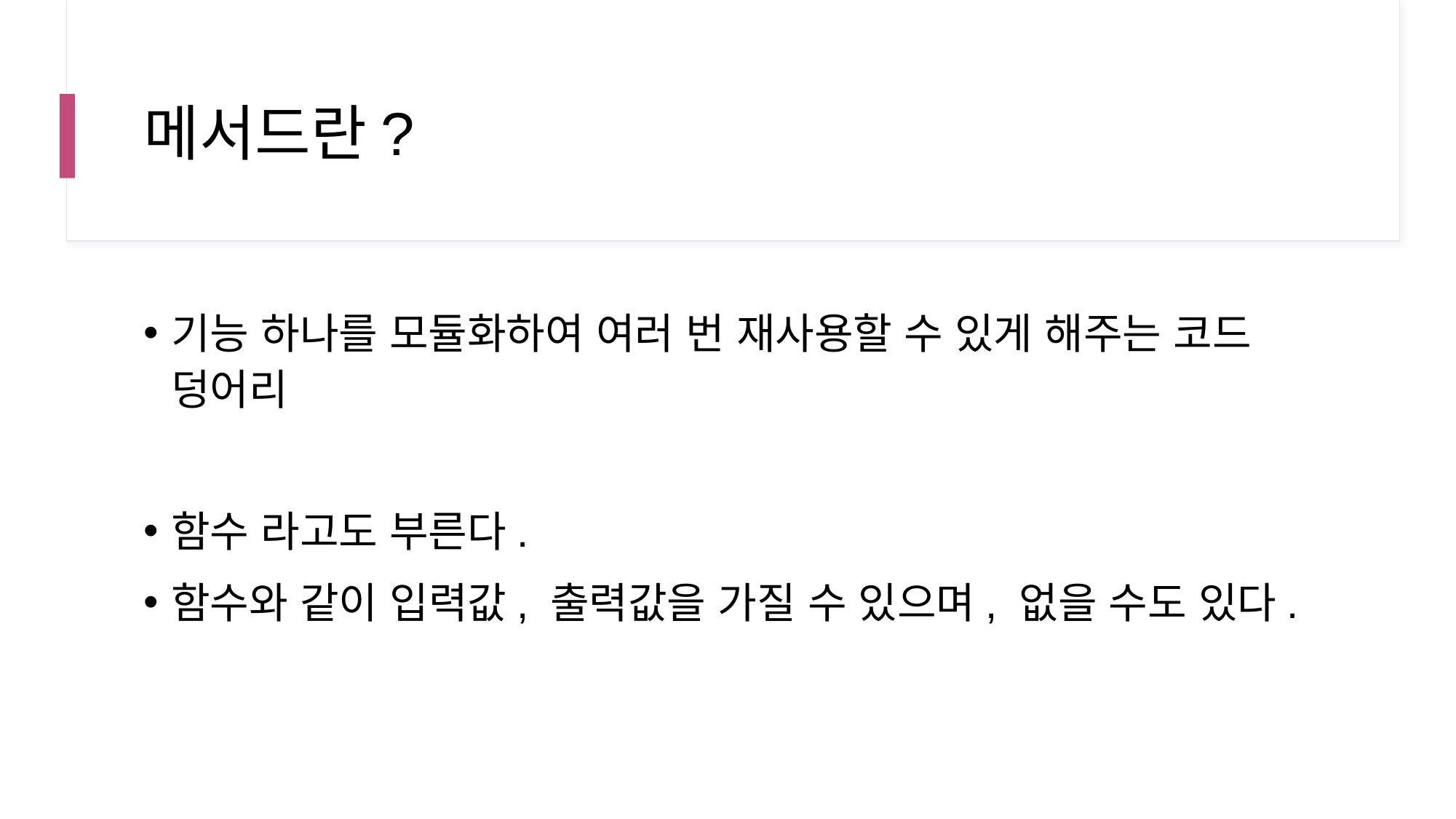

# 메서드란?
기능 하나를 모듈화하여 여러 번 재사용할 수 있게 해주는 코드 덩어리

함수 라고도 부른다.
함수와 같이 입력값, 출력값을 가질 수 있으며, 없을 수도 있다.